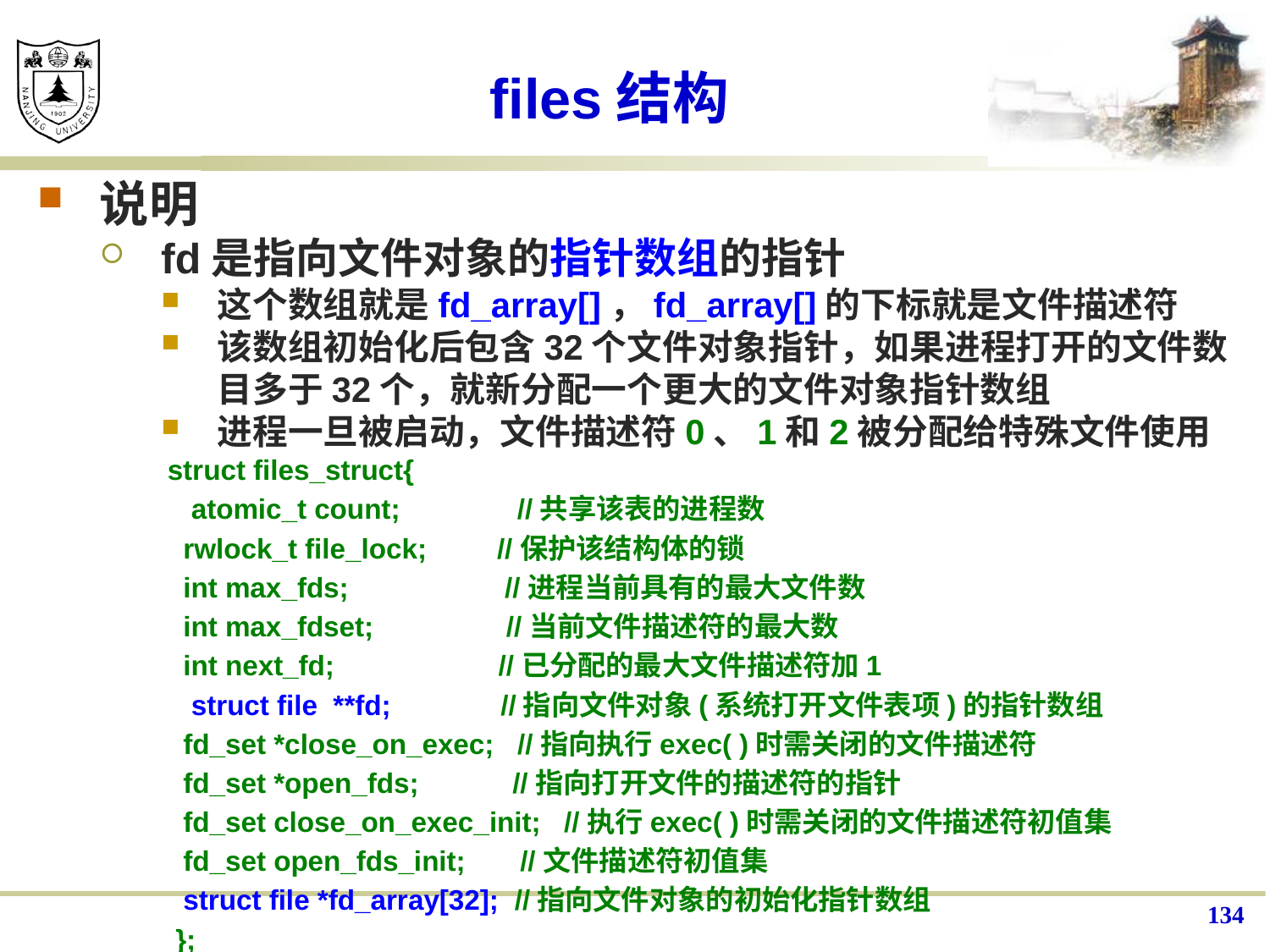

# files结构
说明
fd是指向文件对象的指针数组的指针
这个数组就是fd_array[]，fd_array[]的下标就是文件描述符
该数组初始化后包含32个文件对象指针，如果进程打开的文件数目多于32个，就新分配一个更大的文件对象指针数组
进程一旦被启动，文件描述符0、1和2被分配给特殊文件使用
struct files_struct{
   atomic_t count;               //共享该表的进程数
  rwlock_t file_lock;         //保护该结构体的锁
  int max_fds;                    //进程当前具有的最大文件数
  int max_fdset;                 //当前文件描述符的最大数
  int next_fd;                     //已分配的最大文件描述符加1
   struct file  **fd;              //指向文件对象(系统打开文件表项)的指针数组
  fd_set *close_on_exec;   //指向执行exec( )时需关闭的文件描述符
  fd_set *open_fds;            //指向打开文件的描述符的指针
  fd_set close_on_exec_init;   //执行exec( )时需关闭的文件描述符初值集
  fd_set open_fds_init;       //文件描述符初值集
  struct file *fd_array[32];  //指向文件对象的初始化指针数组
 };
134